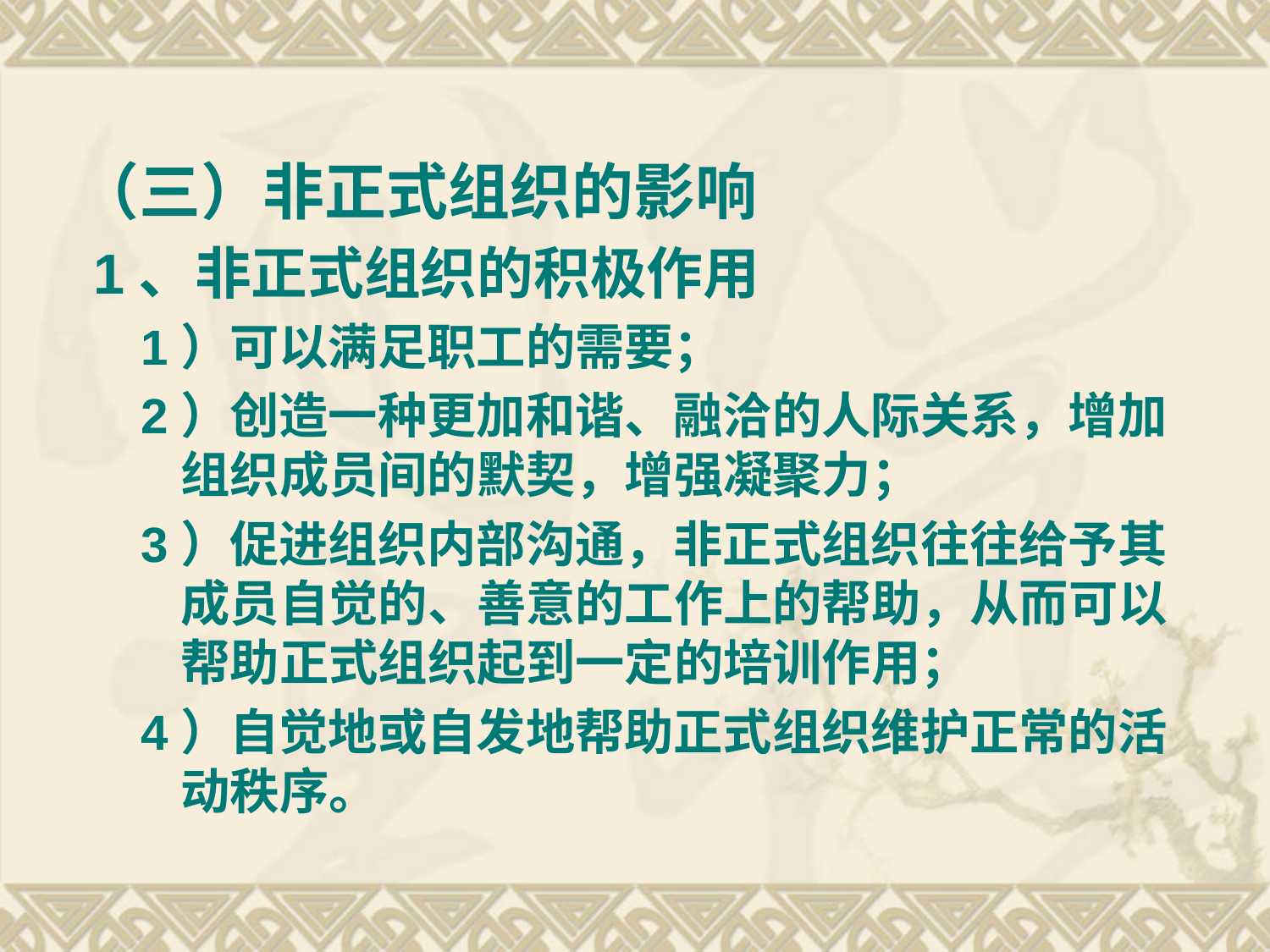

（三）非正式组织的影响
 1、非正式组织的积极作用
1）可以满足职工的需要；
2）创造一种更加和谐、融洽的人际关系，增加组织成员间的默契，增强凝聚力；
3）促进组织内部沟通，非正式组织往往给予其成员自觉的、善意的工作上的帮助，从而可以帮助正式组织起到一定的培训作用；
4）自觉地或自发地帮助正式组织维护正常的活动秩序。